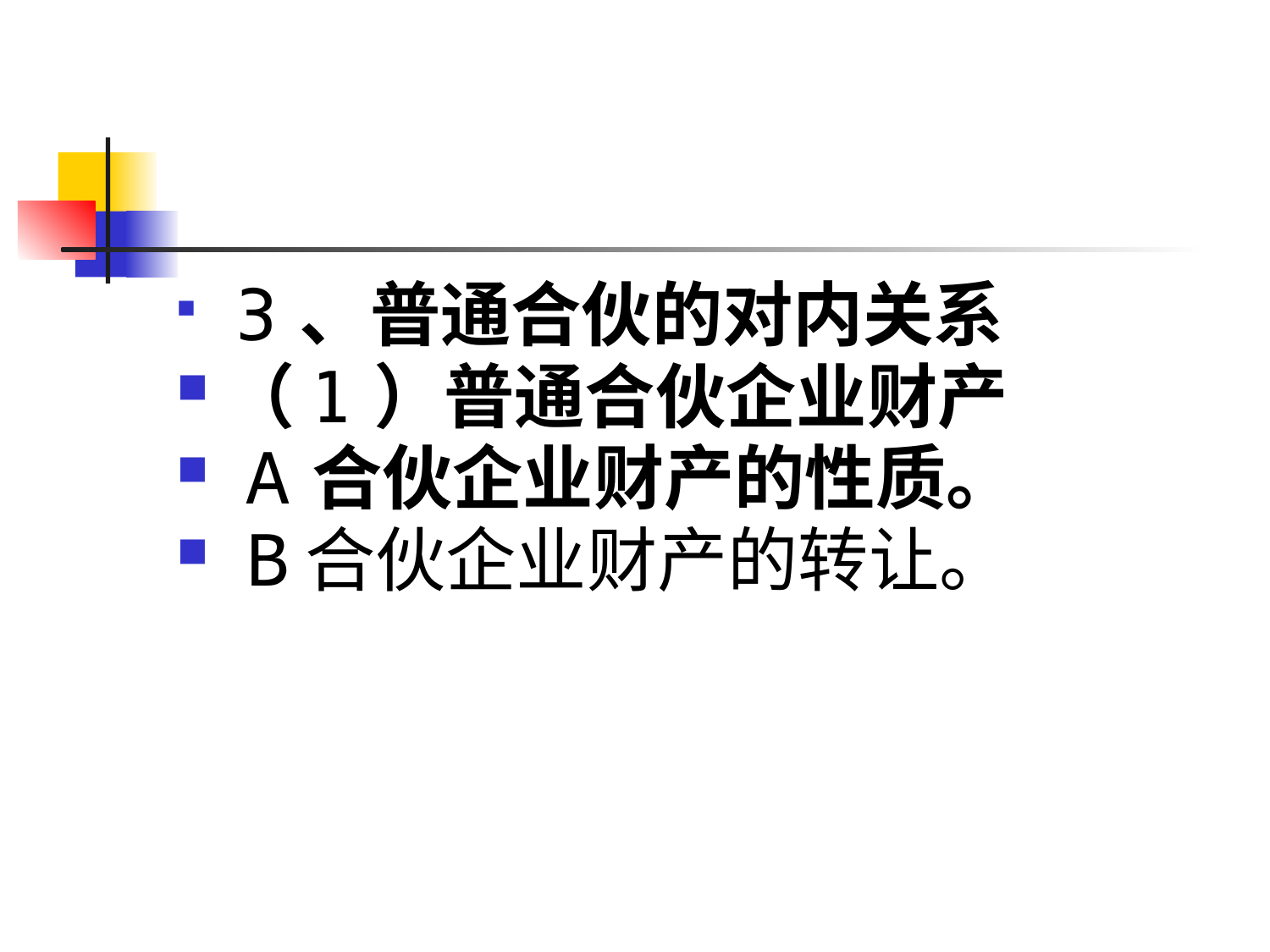

#
 3、普通合伙的对内关系
（1）普通合伙企业财产
 A合伙企业财产的性质。
 B合伙企业财产的转让。